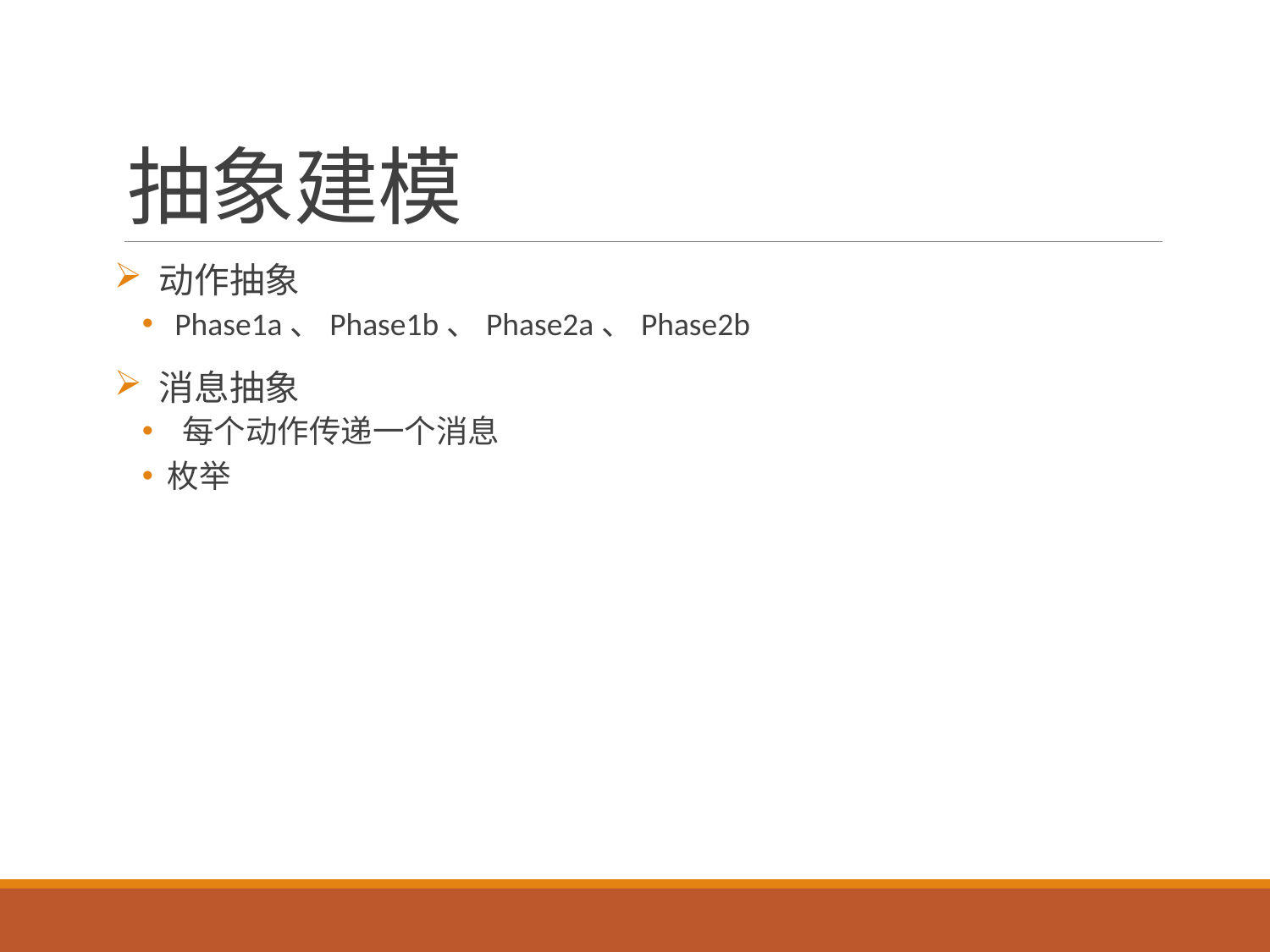

# 抽象建模
 动作抽象
 Phase1a、Phase1b、Phase2a、Phase2b
 消息抽象
 每个动作传递一个消息
枚举